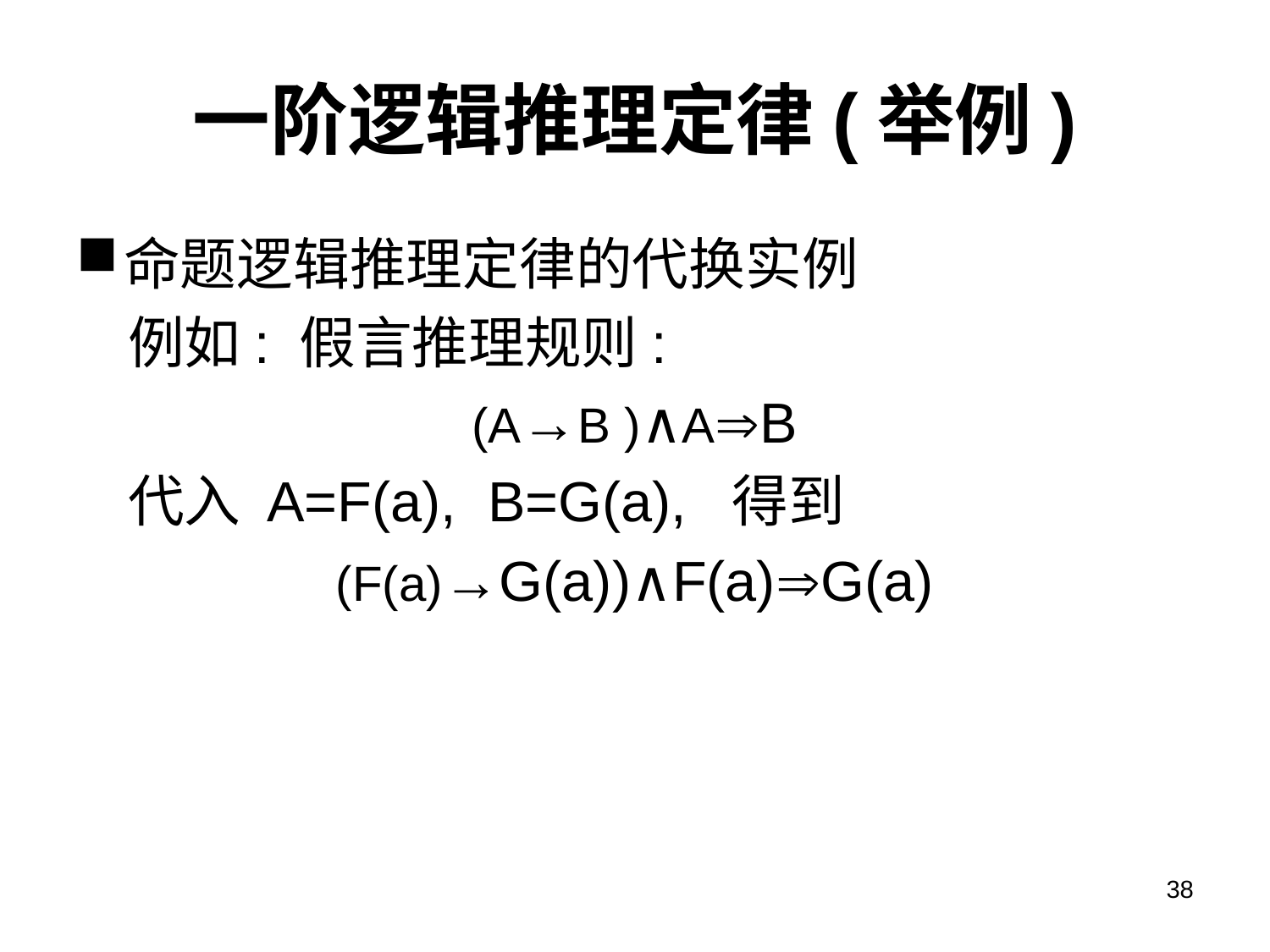

# 一阶逻辑推理定律(举例)
命题逻辑推理定律的代换实例
   例如: 假言推理规则:
(A→B )∧A⇒B
   代入 A=F(a),  B=G(a),  得到
(F(a)→G(a))∧F(a)⇒G(a)
38